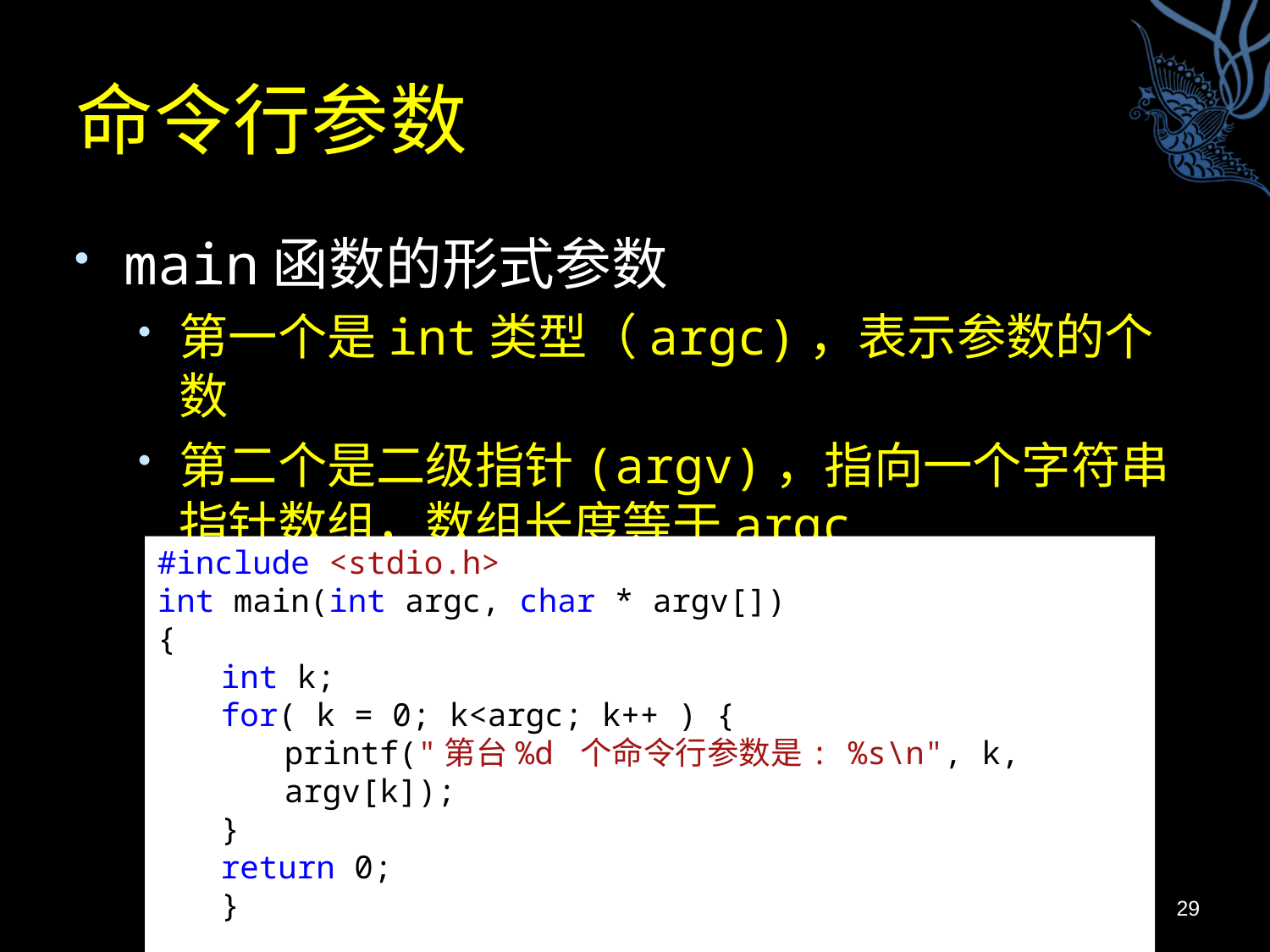

# 命令行参数
main函数的形式参数
第一个是int类型（argc)，表示参数的个数
第二个是二级指针(argv)，指向一个字符串指针数组，数组长度等于argc
#include <stdio.h>
int main(int argc, char * argv[])
{
int k;
for( k = 0; k<argc; k++ ) {
printf("第台%d 个命令行参数是: %s\n", k, argv[k]);
}
return 0;
}

29